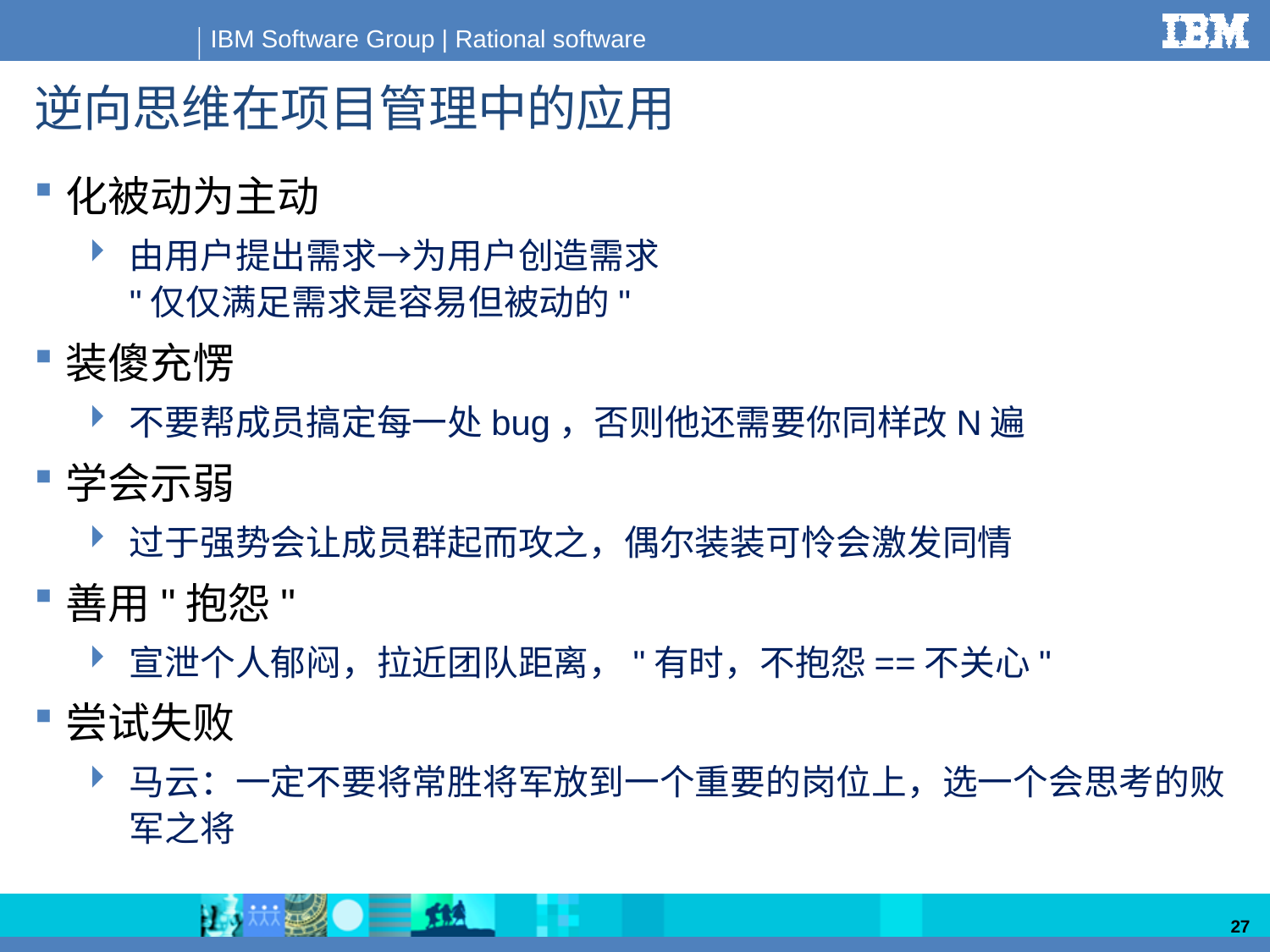

# 逆向思维在项目管理中的应用
化被动为主动
由用户提出需求→为用户创造需求
"仅仅满足需求是容易但被动的"
装傻充愣
不要帮成员搞定每一处bug，否则他还需要你同样改N遍
学会示弱
过于强势会让成员群起而攻之，偶尔装装可怜会激发同情
善用"抱怨"
宣泄个人郁闷，拉近团队距离，"有时，不抱怨==不关心"
尝试失败
马云：一定不要将常胜将军放到一个重要的岗位上，选一个会思考的败军之将
27